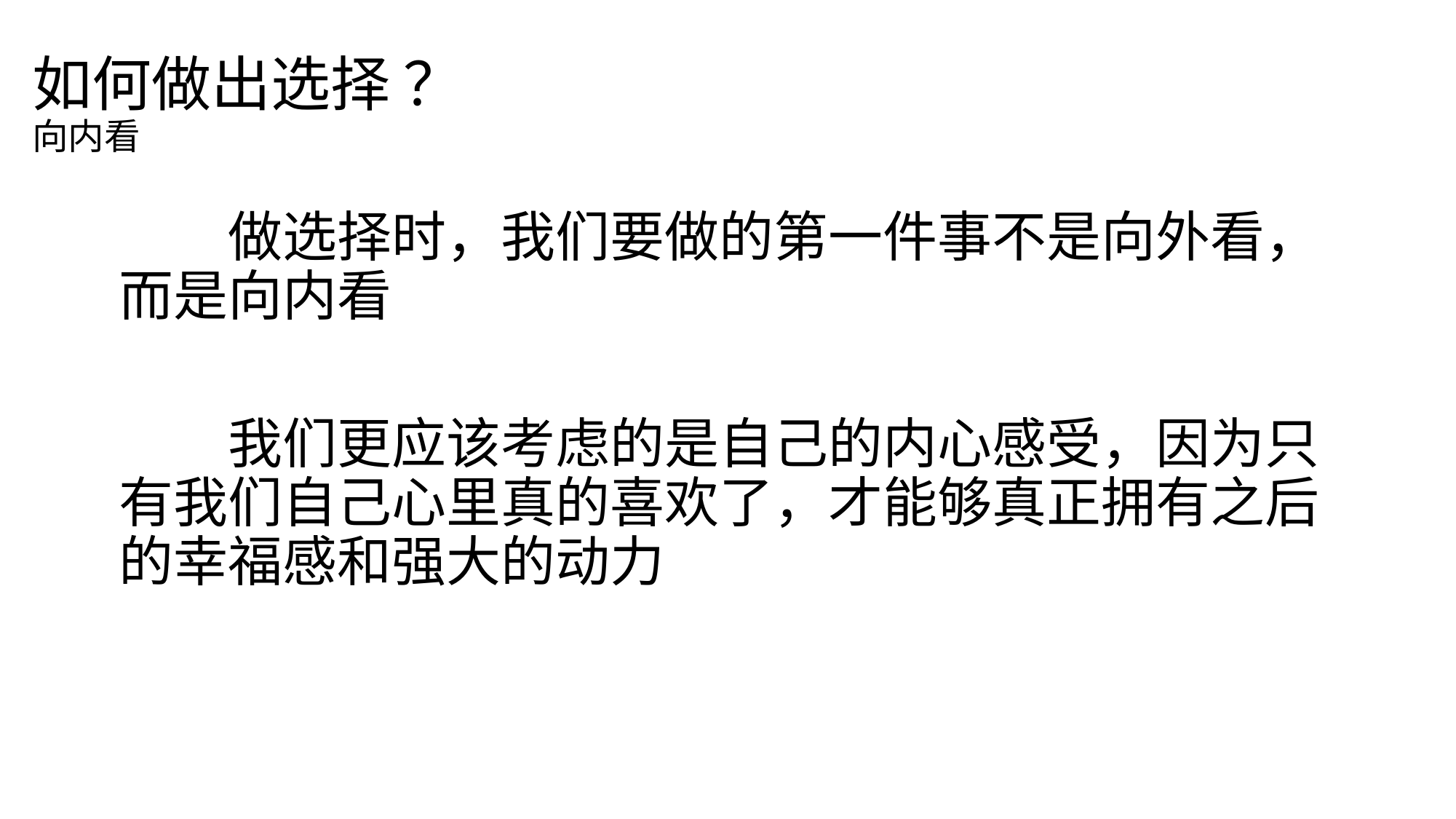

# 如何做出选择 ？ 向内看
		做选择时，我们要做的第一件事不是向外看，而是向内看

		我们更应该考虑的是自己的内心感受，因为只有我们自己心里真的喜欢了，才能够真正拥有之后的幸福感和强大的动力